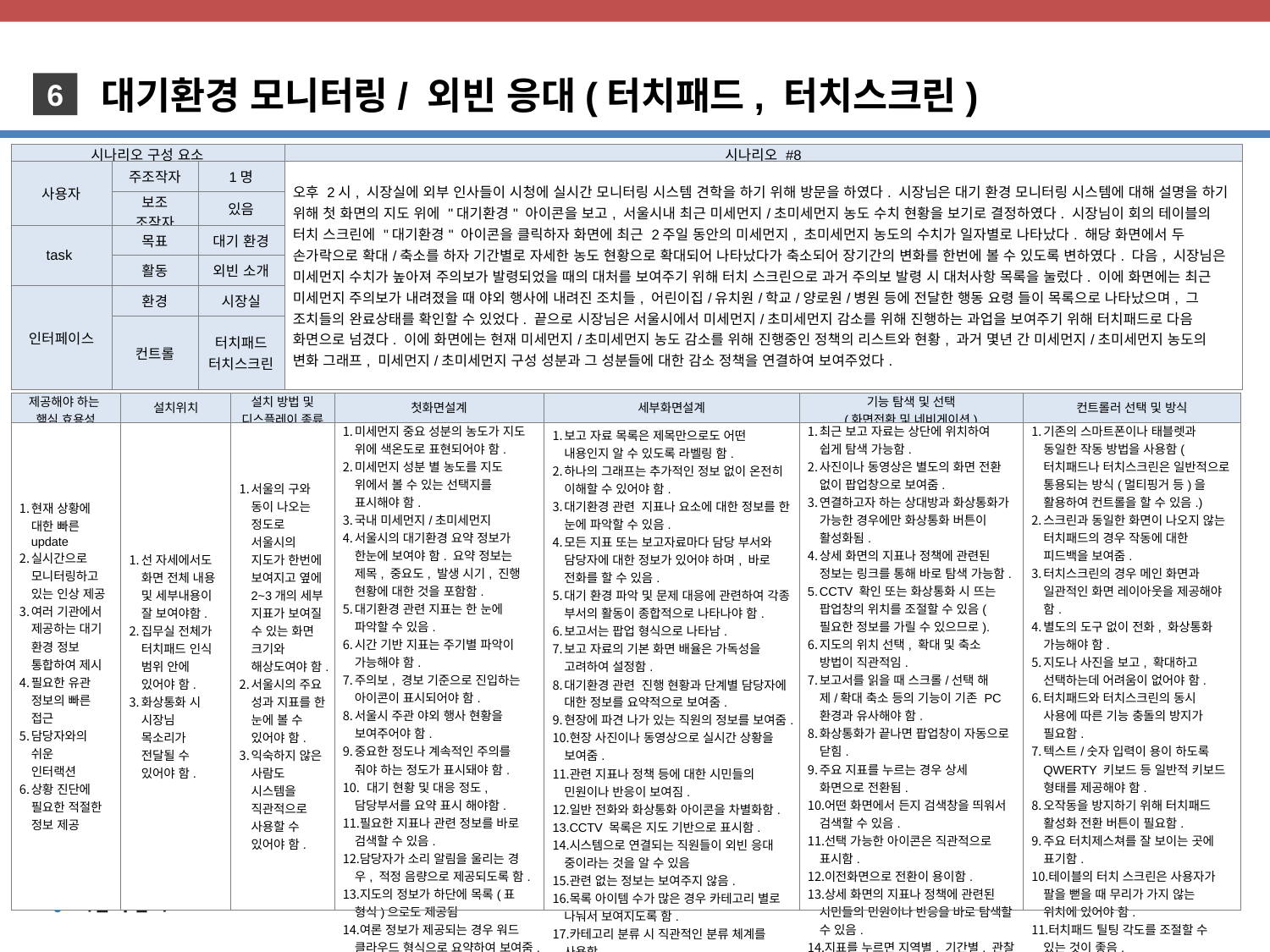

대기환경 모니터링/ 외빈 응대(터치패드, 터치스크린)
6
| 시나리오 구성 요소 |  |  | 시나리오 #8 |
| --- | --- | --- | --- |
| 사용자 | 주조작자 | 1명 | 오후 2시, 시장실에 외부 인사들이 시청에 실시간 모니터링 시스템 견학을 하기 위해 방문을 하였다. 시장님은 대기 환경 모니터링 시스템에 대해 설명을 하기 위해 첫 화면의 지도 위에 "대기환경" 아이콘을 보고, 서울시내 최근 미세먼지/초미세먼지 농도 수치 현황을 보기로 결정하였다. 시장님이 회의 테이블의 터치 스크린에 "대기환경" 아이콘을 클릭하자 화면에 최근 2주일 동안의 미세먼지, 초미세먼지 농도의 수치가 일자별로 나타났다. 해당 화면에서 두 손가락으로 확대/축소를 하자 기간별로 자세한 농도 현황으로 확대되어 나타났다가 축소되어 장기간의 변화를 한번에 볼 수 있도록 변하였다. 다음, 시장님은 미세먼지 수치가 높아져 주의보가 발령되었을 때의 대처를 보여주기 위해 터치 스크린으로 과거 주의보 발령 시 대처사항 목록을 눌렀다. 이에 화면에는 최근 미세먼지 주의보가 내려졌을 때 야외 행사에 내려진 조치들, 어린이집/유치원/학교/양로원/병원 등에 전달한 행동 요령 들이 목록으로 나타났으며, 그 조치들의 완료상태를 확인할 수 있었다. 끝으로 시장님은 서울시에서 미세먼지/초미세먼지 감소를 위해 진행하는 과업을 보여주기 위해 터치패드로 다음 화면으로 넘겼다. 이에 화면에는 현재 미세먼지/초미세먼지 농도 감소를 위해 진행중인 정책의 리스트와 현황, 과거 몇년 간 미세먼지/초미세먼지 농도의 변화 그래프, 미세먼지/초미세먼지 구성 성분과 그 성분들에 대한 감소 정책을 연결하여 보여주었다. |
|  | 보조 조작자 | 있음 |  |
| task | 목표 | 대기 환경 |  |
|  | 활동 | 외빈 소개 |  |
| 인터페이스 | 환경 | 시장실 |  |
|  | 컨트롤 | 터치패드 터치스크린 |  |
| 제공해야 하는 핵심 효용성 | 설치위치 | 설치 방법 및 디스플레이 종류 | 첫화면설계 | 세부화면설계 | 기능 탐색 및 선택 (화면전환 및 네비게이션) | 컨트롤러 선택 및 방식 |
| --- | --- | --- | --- | --- | --- | --- |
| 현재 상황에 대한 빠른 update 실시간으로 모니터링하고 있는 인상 제공 여러 기관에서 제공하는 대기 환경 정보 통합하여 제시 필요한 유관 정보의 빠른 접근 담당자와의 쉬운 인터랙션 상황 진단에 필요한 적절한 정보 제공 | 선 자세에서도 화면 전체 내용 및 세부내용이 잘 보여야함. 집무실 전체가 터치패드 인식 범위 안에 있어야 함. 화상통화 시 시장님 목소리가 전달될 수 있어야 함. | 서울의 구와 동이 나오는 정도로 서울시의 지도가 한번에 보여지고 옆에 2~3개의 세부 지표가 보여질 수 있는 화면 크기와 해상도여야 함. 서울시의 주요 성과 지표를 한 눈에 볼 수 있어야 함. 익숙하지 않은 사람도 시스템을 직관적으로 사용할 수 있어야 함. | 미세먼지 중요 성분의 농도가 지도 위에 색온도로 표현되어야 함. 미세먼지 성분 별 농도를 지도 위에서 볼 수 있는 선택지를 표시해야 함. 국내 미세먼지/초미세먼지 서울시의 대기환경 요약 정보가 한눈에 보여야 함. 요약 정보는 제목, 중요도, 발생 시기, 진행 현황에 대한 것을 포함함. 대기환경 관련 지표는 한 눈에 파악할 수 있음. 시간 기반 지표는 주기별 파악이 가능해야 함. 주의보, 경보 기준으로 진입하는 아이콘이 표시되어야 함. 서울시 주관 야외 행사 현황을 보여주어야 함. 중요한 정도나 계속적인 주의를 줘야 하는 정도가 표시돼야 함. 대기 현황 및 대응 정도, 담당부서를 요약 표시 해야함. 필요한 지표나 관련 정보를 바로 검색할 수 있음. 담당자가 소리 알림을 울리는 경우, 적정 음량으로 제공되도록 함. 지도의 정보가 하단에 목록(표 형식)으로도 제공됨 여론 정보가 제공되는 경우 워드 클라우드 형식으로 요약하여 보여줌. 하단에 주요 기능 숏컷(short cut)을 제시함. | 보고 자료 목록은 제목만으로도 어떤 내용인지 알 수 있도록 라벨링 함. 하나의 그래프는 추가적인 정보 없이 온전히 이해할 수 있어야 함. 대기환경 관련 지표나 요소에 대한 정보를 한 눈에 파악할 수 있음. 모든 지표 또는 보고자료마다 담당 부서와 담당자에 대한 정보가 있어야 하며, 바로 전화를 할 수 있음. 대기 환경 파악 및 문제 대응에 관련하여 각종 부서의 활동이 종합적으로 나타나야 함. 보고서는 팝업 형식으로 나타남. 보고 자료의 기본 화면 배율은 가독성을 고려하여 설정함. 대기환경 관련 진행 현황과 단계별 담당자에 대한 정보를 요약적으로 보여줌. 현장에 파견 나가 있는 직원의 정보를 보여줌. 현장 사진이나 동영상으로 실시간 상황을 보여줌. 관련 지표나 정책 등에 대한 시민들의 민원이나 반응이 보여짐. 일반 전화와 화상통화 아이콘을 차별화함. CCTV 목록은 지도 기반으로 표시함. 시스템으로 연결되는 직원들이 외빈 응대 중이라는 것을 알 수 있음 관련 없는 정보는 보여주지 않음. 목록 아이템 수가 많은 경우 카테고리 별로 나눠서 보여지도록 함. 카테고리 분류 시 직관적인 분류 체계를 사용함. 화상통화 팝업창의 기본 위치는 정보를 최소한으로 가림. | 최근 보고 자료는 상단에 위치하여 쉽게 탐색 가능함. 사진이나 동영상은 별도의 화면 전환 없이 팝업창으로 보여줌. 연결하고자 하는 상대방과 화상통화가 가능한 경우에만 화상통화 버튼이 활성화됨. 상세 화면의 지표나 정책에 관련된 정보는 링크를 통해 바로 탐색 가능함. CCTV 확인 또는 화상통화 시 뜨는 팝업창의 위치를 조절할 수 있음(필요한 정보를 가릴 수 있으므로). 지도의 위치 선택, 확대 및 축소 방법이 직관적임. 보고서를 읽을 때 스크롤/선택 해제/확대 축소 등의 기능이 기존 PC 환경과 유사해야 함. 화상통화가 끝나면 팝업창이 자동으로 닫힘. 주요 지표를 누르는 경우 상세 화면으로 전환됨. 어떤 화면에서 든지 검색창을 띄워서 검색할 수 있음. 선택 가능한 아이콘은 직관적으로 표시함. 이전화면으로 전환이 용이함. 상세 화면의 지표나 정책에 관련된 시민들의 민원이나 반응을 바로 탐색할 수 있음. 지표를 누르면 지역별, 기간별, 관찰 대상 별 세부 정보를 확인할 수 있음 | 기존의 스마트폰이나 태블렛과 동일한 작동 방법을 사용함(터치패드나 터치스크린은 일반적으로 통용되는 방식(멀티핑거 등)을 활용하여 컨트롤을 할 수 있음.) 스크린과 동일한 화면이 나오지 않는 터치패드의 경우 작동에 대한 피드백을 보여줌. 터치스크린의 경우 메인 화면과 일관적인 화면 레이아웃을 제공해야 함. 별도의 도구 없이 전화, 화상통화 가능해야 함. 지도나 사진을 보고, 확대하고 선택하는데 어려움이 없어야 함. 터치패드와 터치스크린의 동시 사용에 따른 기능 충돌의 방지가 필요함. 텍스트/숫자 입력이 용이 하도록 QWERTY 키보드 등 일반적 키보드 형태를 제공해야 함. 오작동을 방지하기 위해 터치패드 활성화 전환 버튼이 필요함. 주요 터치제스쳐를 잘 보이는 곳에 표기함. 테이블의 터치 스크린은 사용자가 팔을 뻗을 때 무리가 가지 않는 위치에 있어야 함. 터치패드 틸팅 각도를 조절할 수 있는 것이 좋음. 터치스크린의 경우 메인 화면과 일관적인 화면 레이아웃을 제공해야 함. |